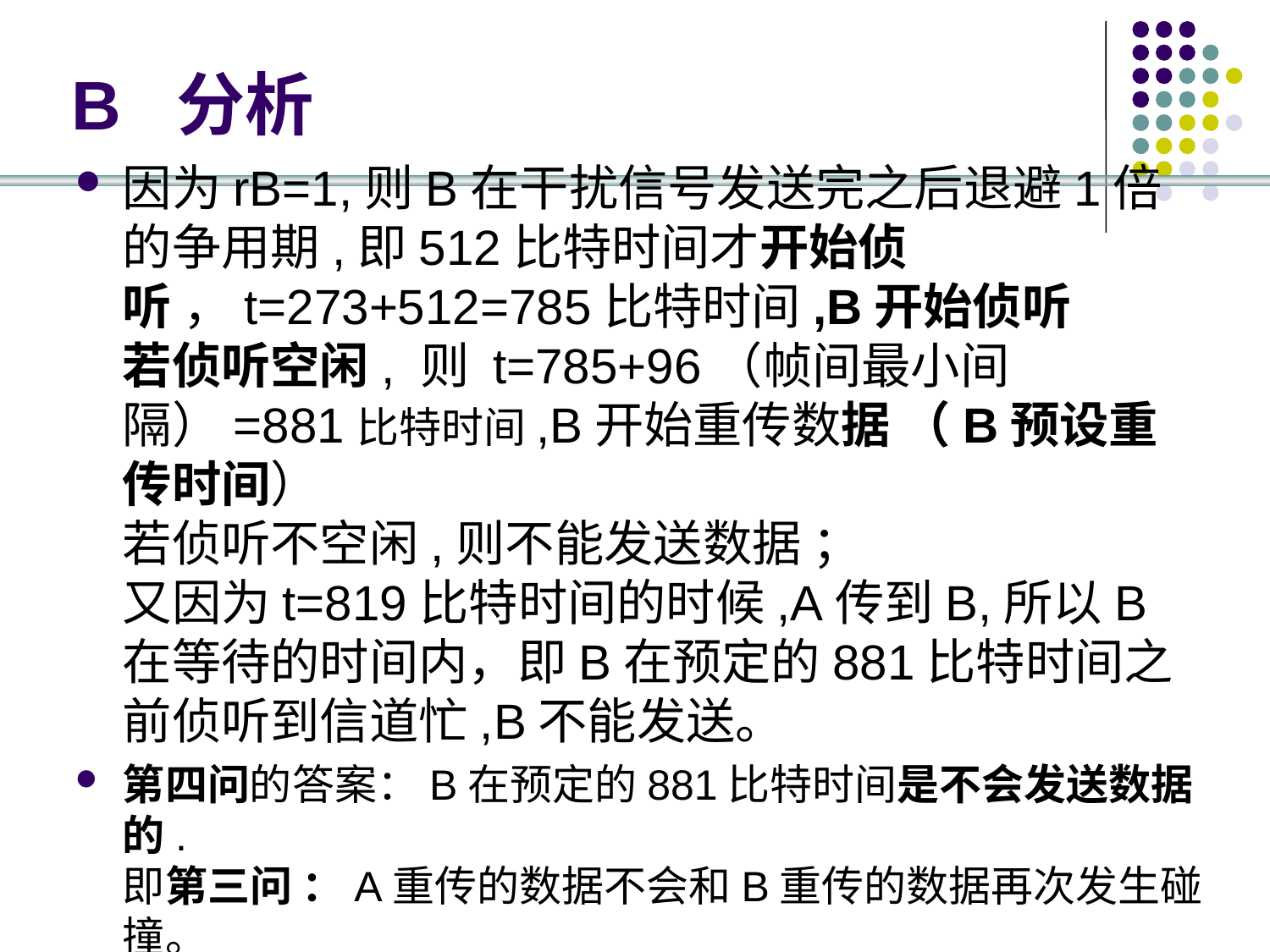

# B  分析
因为rB=1,则B在干扰信号发送完之后退避1倍的争用期,即512比特时间才开始侦听 ，t=273+512=785比特时间,B开始侦听 　　
若侦听空闲, 则 t=785+96（帧间最小间隔）=881比特时间,B开始重传数据 （B预设重传时间）　　
若侦听不空闲,则不能发送数据 ；
又因为t=819比特时间的时候,A传到B,所以B在等待的时间内，即B在预定的881比特时间之前侦听到信道忙,B不能发送。
第四问的答案：B在预定的881比特时间是不会发送数据的. 
即第三问 ：A重传的数据不会和B重传的数据再次发生碰撞。